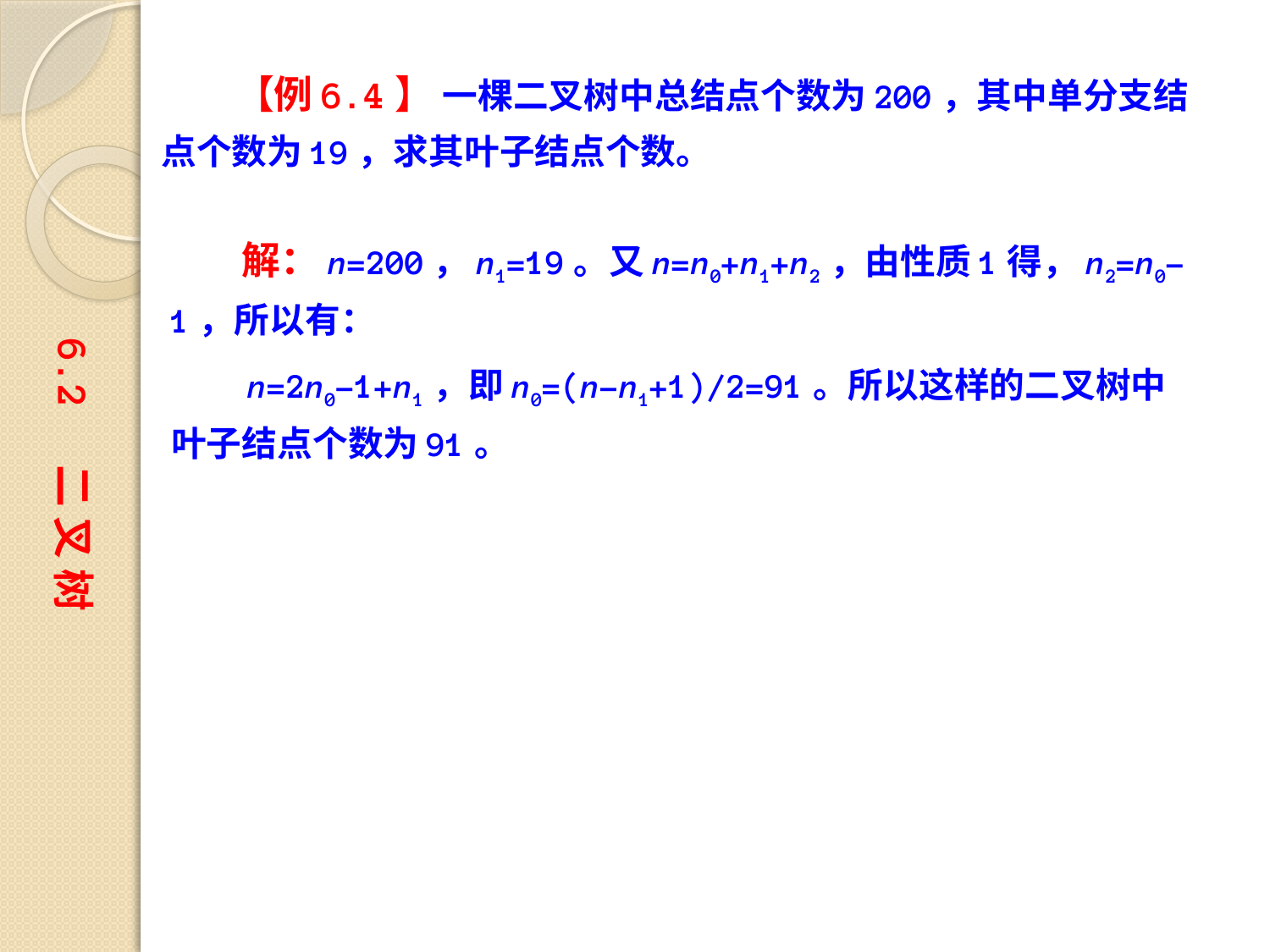

【例6.4】 一棵二叉树中总结点个数为200，其中单分支结点个数为19，求其叶子结点个数。
　　解：n=200，n1=19。又n=n0+n1+n2，由性质1得，n2=n0-1，所以有：
    n=2n0-1+n1，即n0=(n-n1+1)/2=91。所以这样的二叉树中叶子结点个数为91。
6.2  二 叉 树